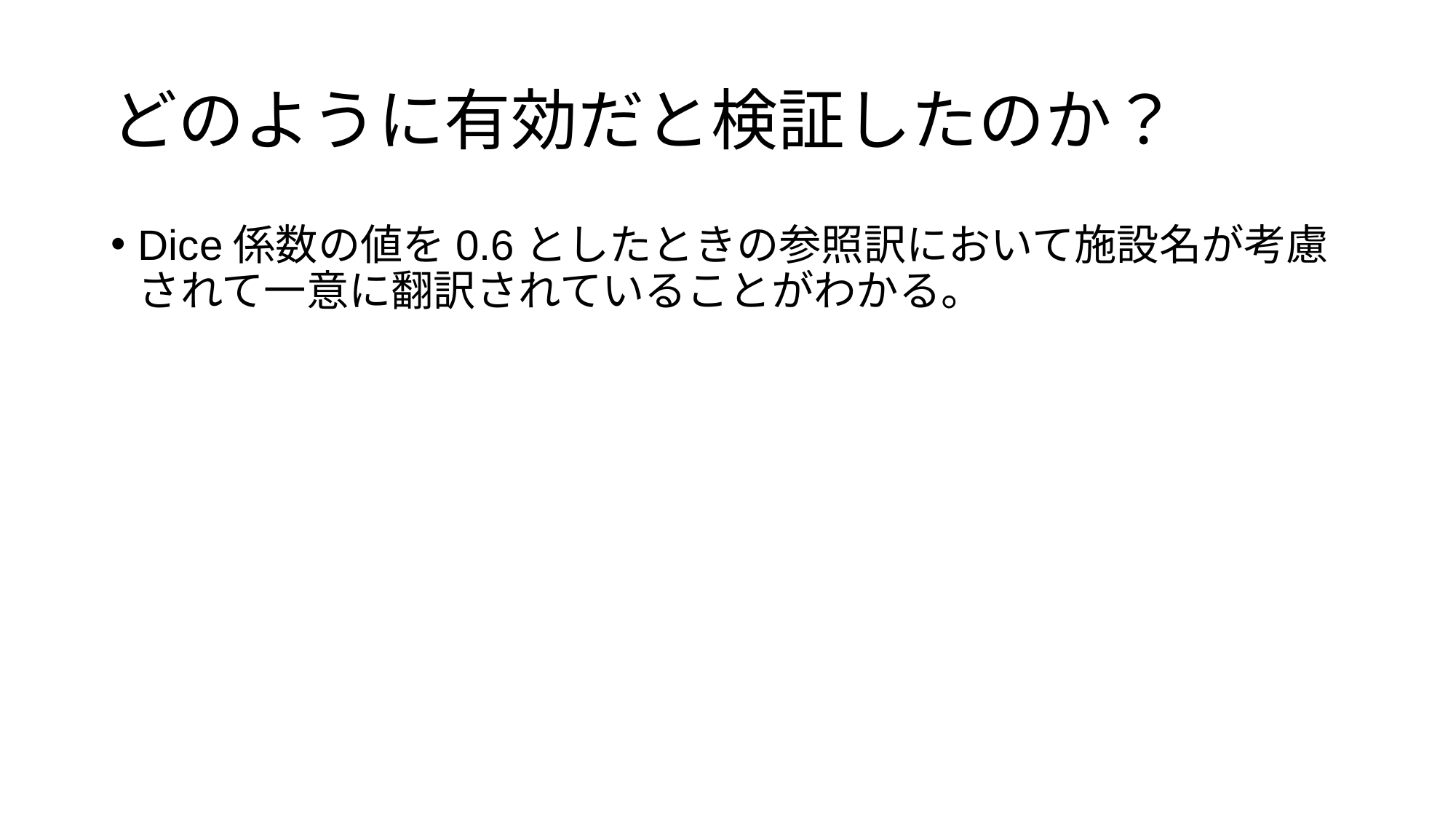

# どのように有効だと検証したのか？
Dice係数の値を0.6としたときの参照訳において施設名が考慮されて一意に翻訳されていることがわかる。